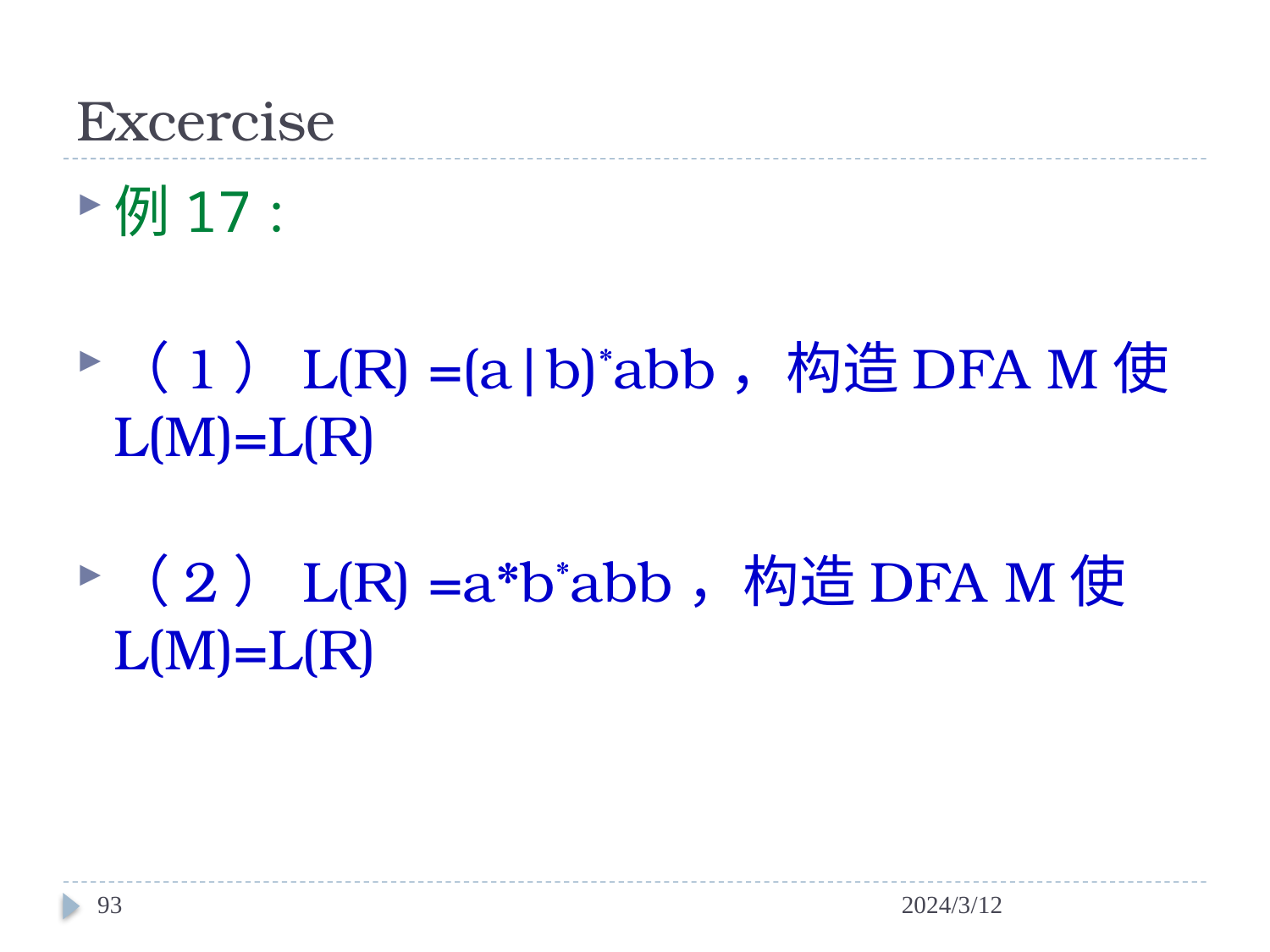

# Excercise
例17：

（1）L(R) =(a|b)*abb，构造DFA M使L(M)=L(R)
（2）L(R) =a*b*abb，构造DFA M使L(M)=L(R)

93
2024/3/12